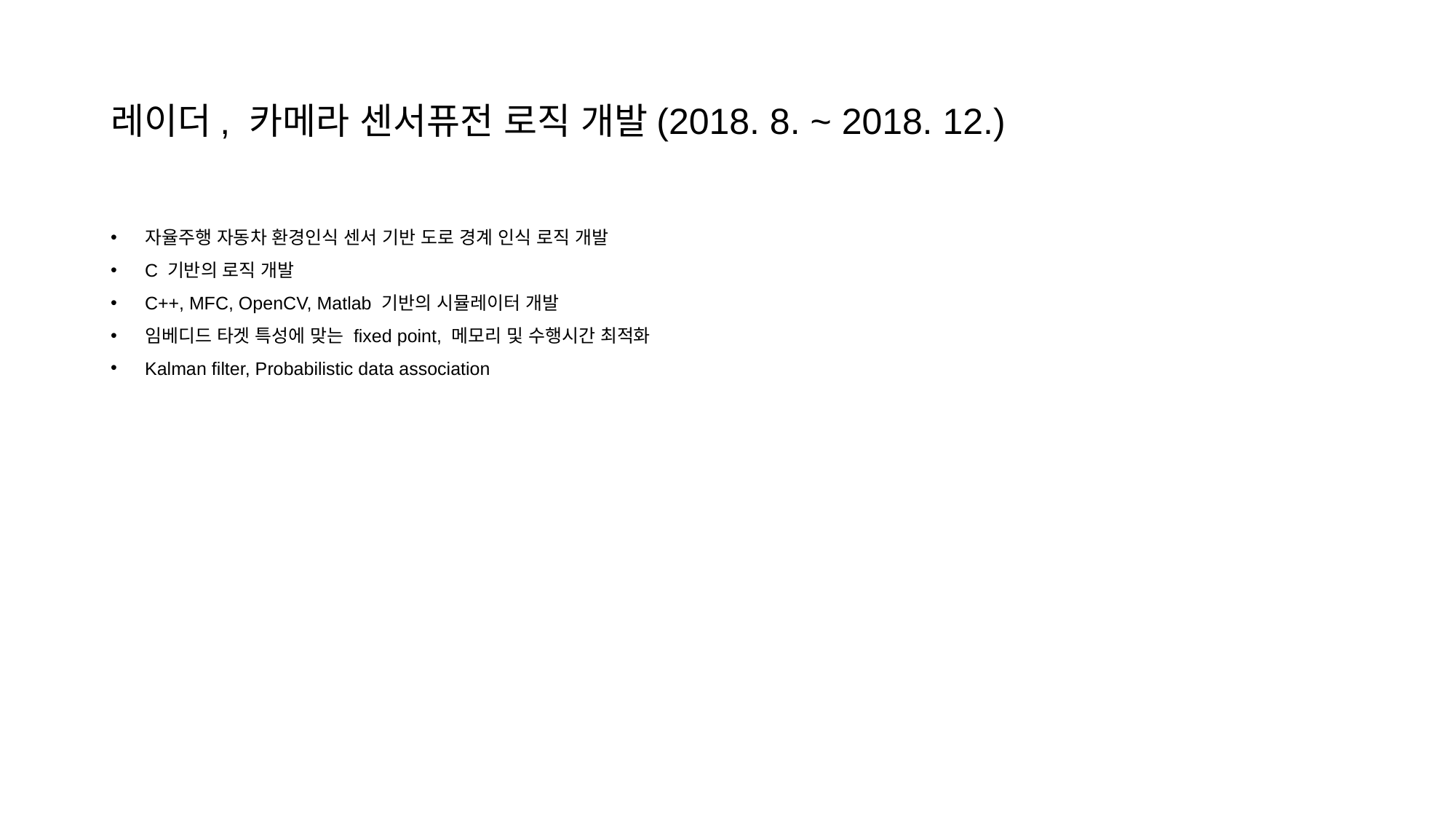

# 레이더, 카메라 센서퓨전 로직 개발(2018. 8. ~ 2018. 12.)
자율주행 자동차 환경인식 센서 기반 도로 경계 인식 로직 개발
C 기반의 로직 개발
C++, MFC, OpenCV, Matlab 기반의 시뮬레이터 개발
임베디드 타겟 특성에 맞는 fixed point, 메모리 및 수행시간 최적화
Kalman filter, Probabilistic data association